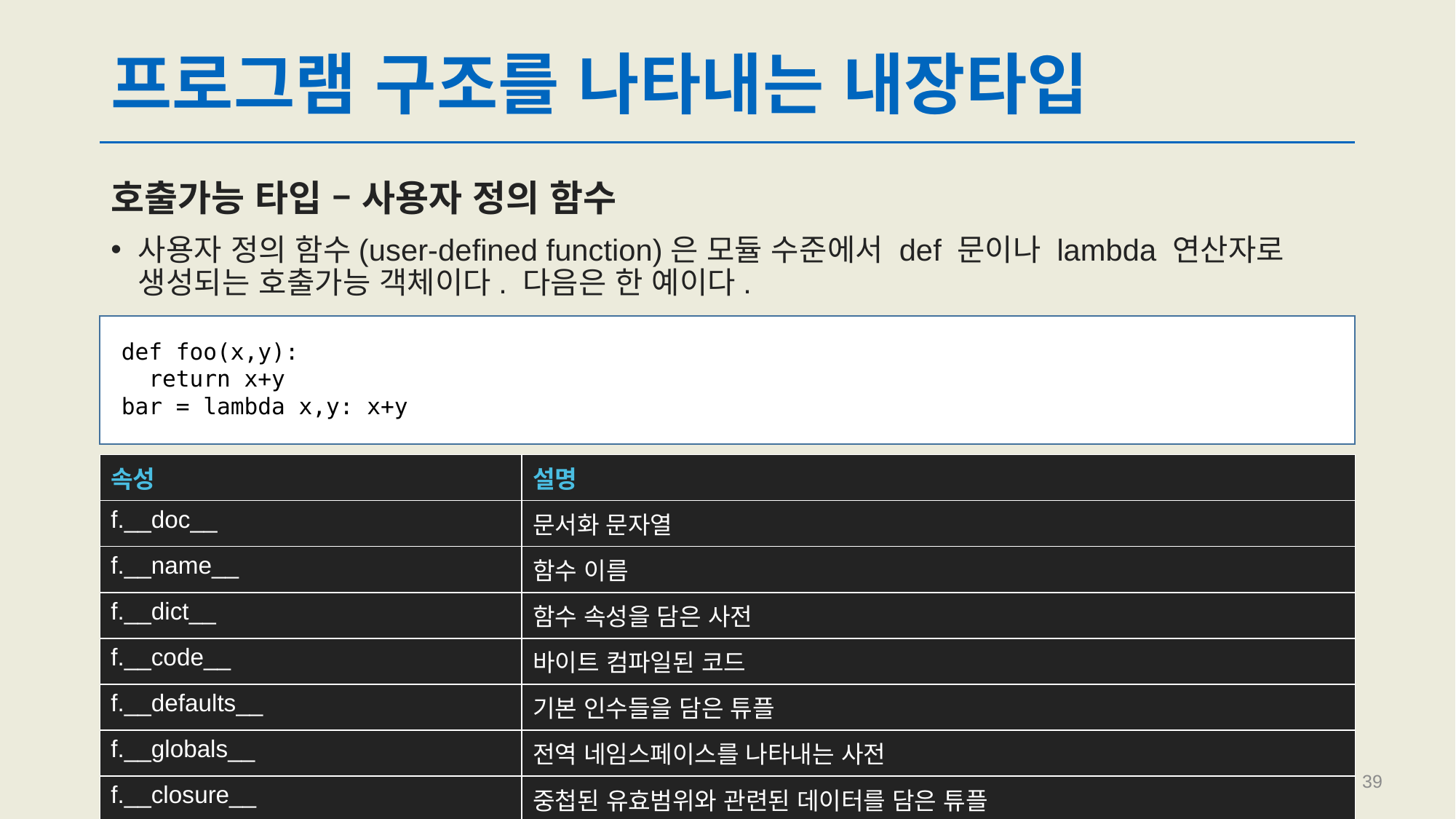

# 프로그램 구조를 나타내는 내장타입
호출가능 타입 – 사용자 정의 함수
사용자 정의 함수(user-defined function)은 모듈 수준에서 def 문이나 lambda 연산자로 생성되는 호출가능 객체이다. 다음은 한 예이다.
def foo(x,y):
  return x+y
bar = lambda x,y: x+y
| 속성 | 설명 |
| --- | --- |
| f.\_\_doc\_\_ | 문서화 문자열 |
| f.\_\_name\_\_ | 함수 이름 |
| f.\_\_dict\_\_ | 함수 속성을 담은 사전 |
| f.\_\_code\_\_ | 바이트 컴파일된 코드 |
| f.\_\_defaults\_\_ | 기본 인수들을 담은 튜플 |
| f.\_\_globals\_\_ | 전역 네임스페이스를 나타내는 사전 |
| f.\_\_closure\_\_ | 중첩된 유효범위와 관련된 데이터를 담은 튜플 |
39